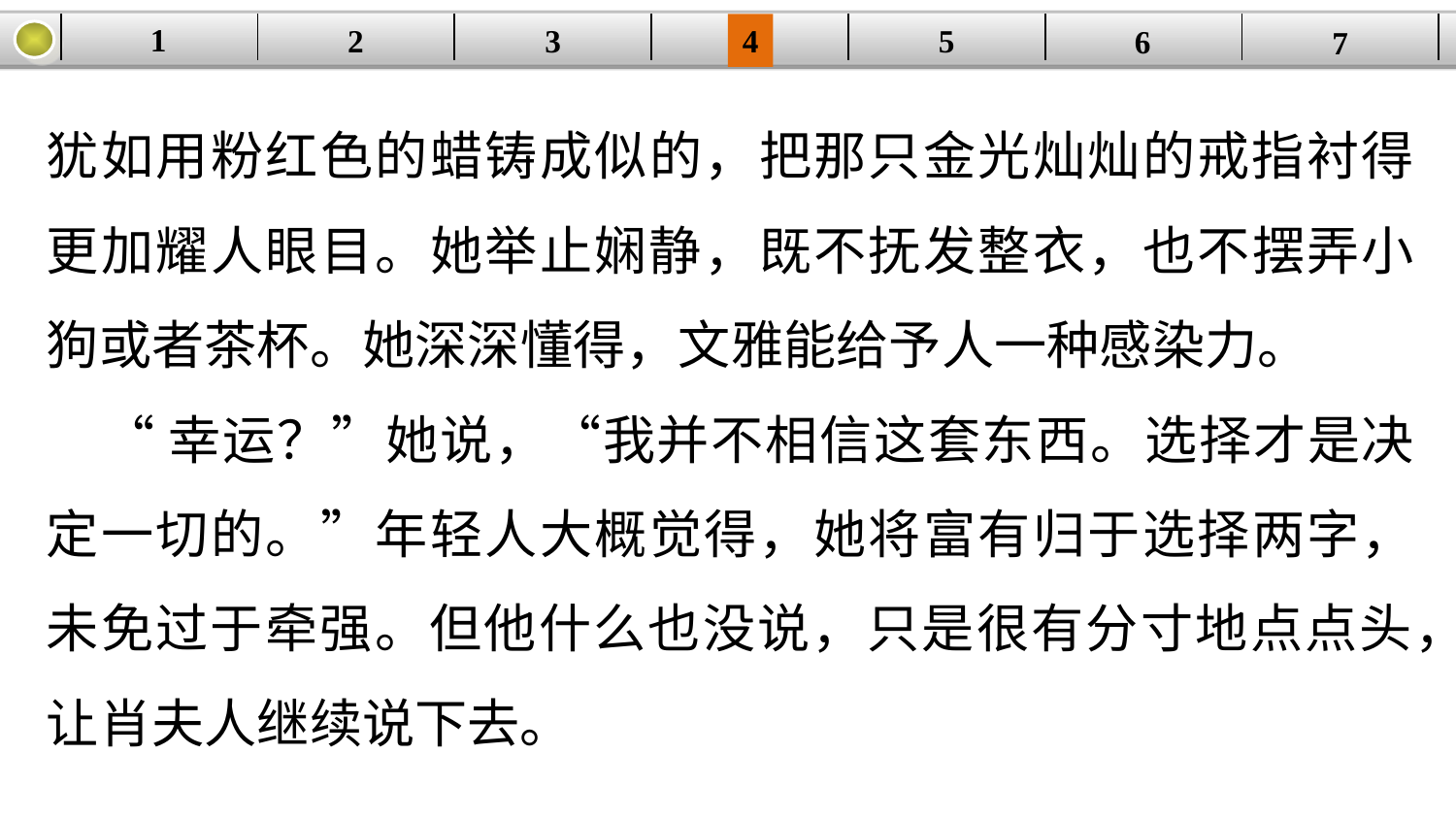

1
5
3
2
|  |  |  |  |  |  |  |
| --- | --- | --- | --- | --- | --- | --- |
4
6
7

犹如用粉红色的蜡铸成似的，把那只金光灿灿的戒指衬得更加耀人眼目。她举止娴静，既不抚发整衣，也不摆弄小狗或者茶杯。她深深懂得，文雅能给予人一种感染力。
    “幸运？”她说，“我并不相信这套东西。选择才是决定一切的。”年轻人大概觉得，她将富有归于选择两字，未免过于牵强。但他什么也没说，只是很有分寸地点点头，让肖夫人继续说下去。